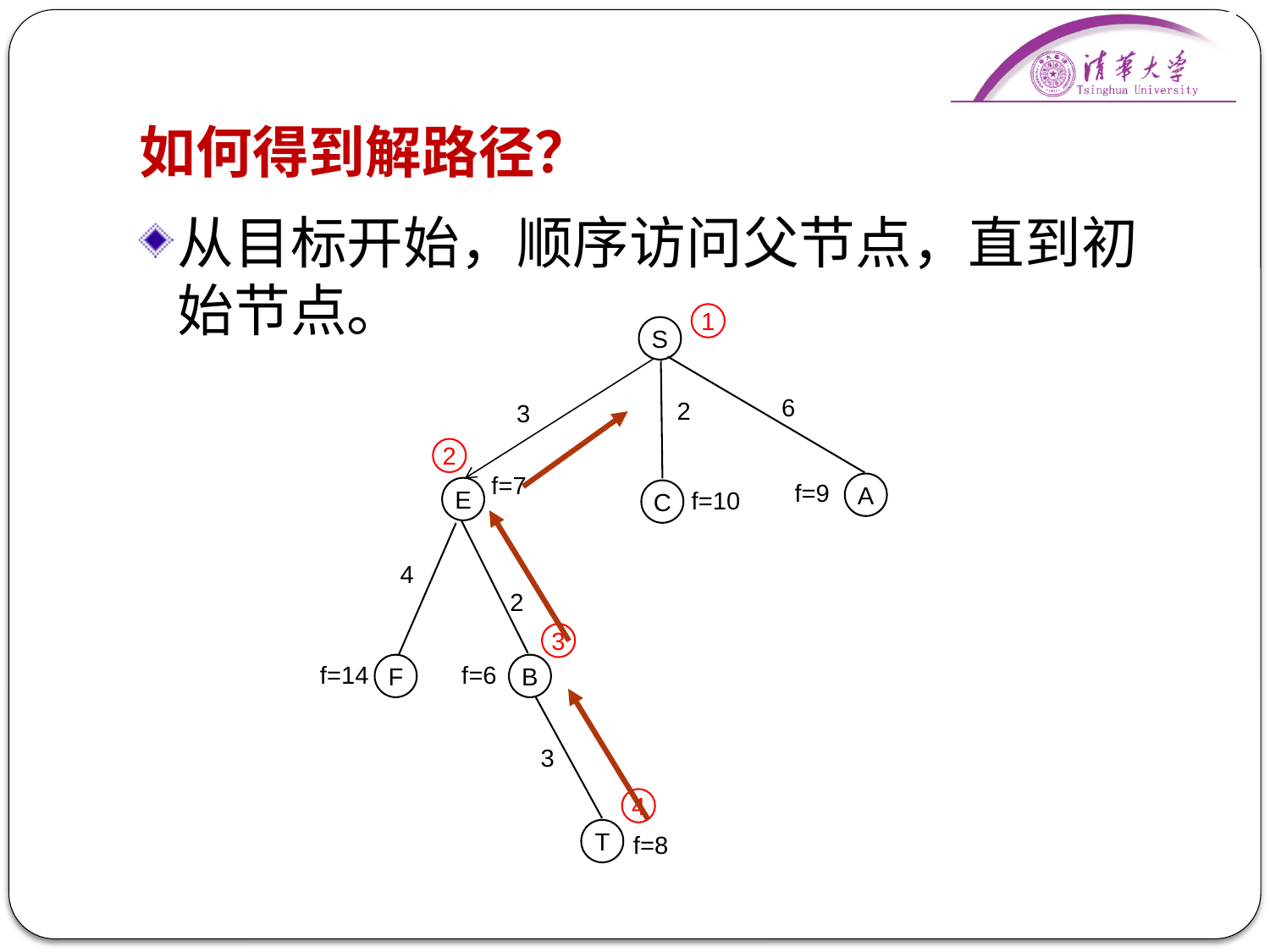

# 如何得到解路径？
从目标开始，顺序访问父节点，直到初始节点。
1
S
6
2
3
2
f=7
f=9
A
E
f=10
C
4
2
3
f=14
f=6
F
B
3
4
T
f=8